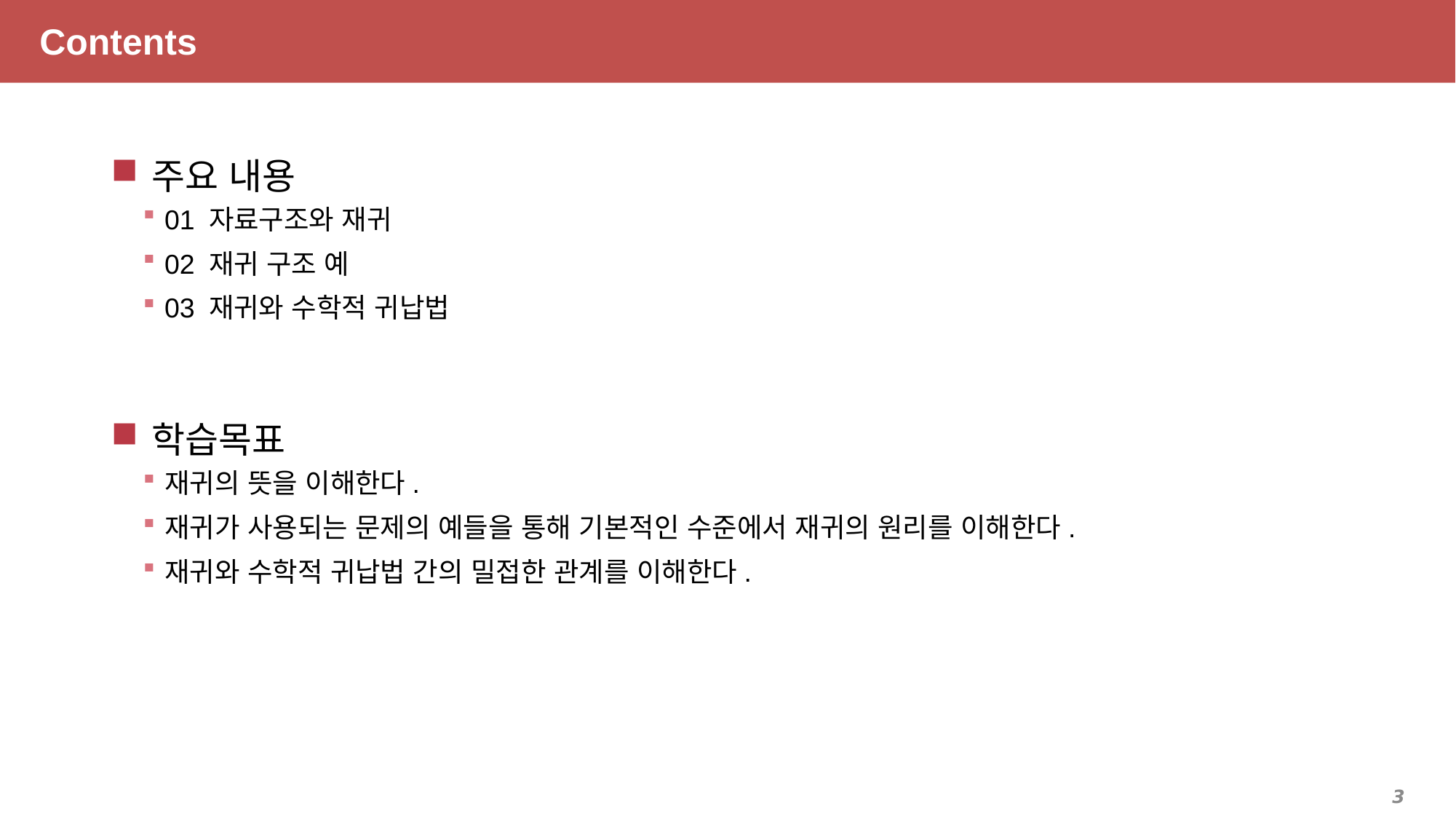

# Contents
주요 내용
01 자료구조와 재귀
02 재귀 구조 예
03 재귀와 수학적 귀납법

학습목표
재귀의 뜻을 이해한다.
재귀가 사용되는 문제의 예들을 통해 기본적인 수준에서 재귀의 원리를 이해한다.
재귀와 수학적 귀납법 간의 밀접한 관계를 이해한다.